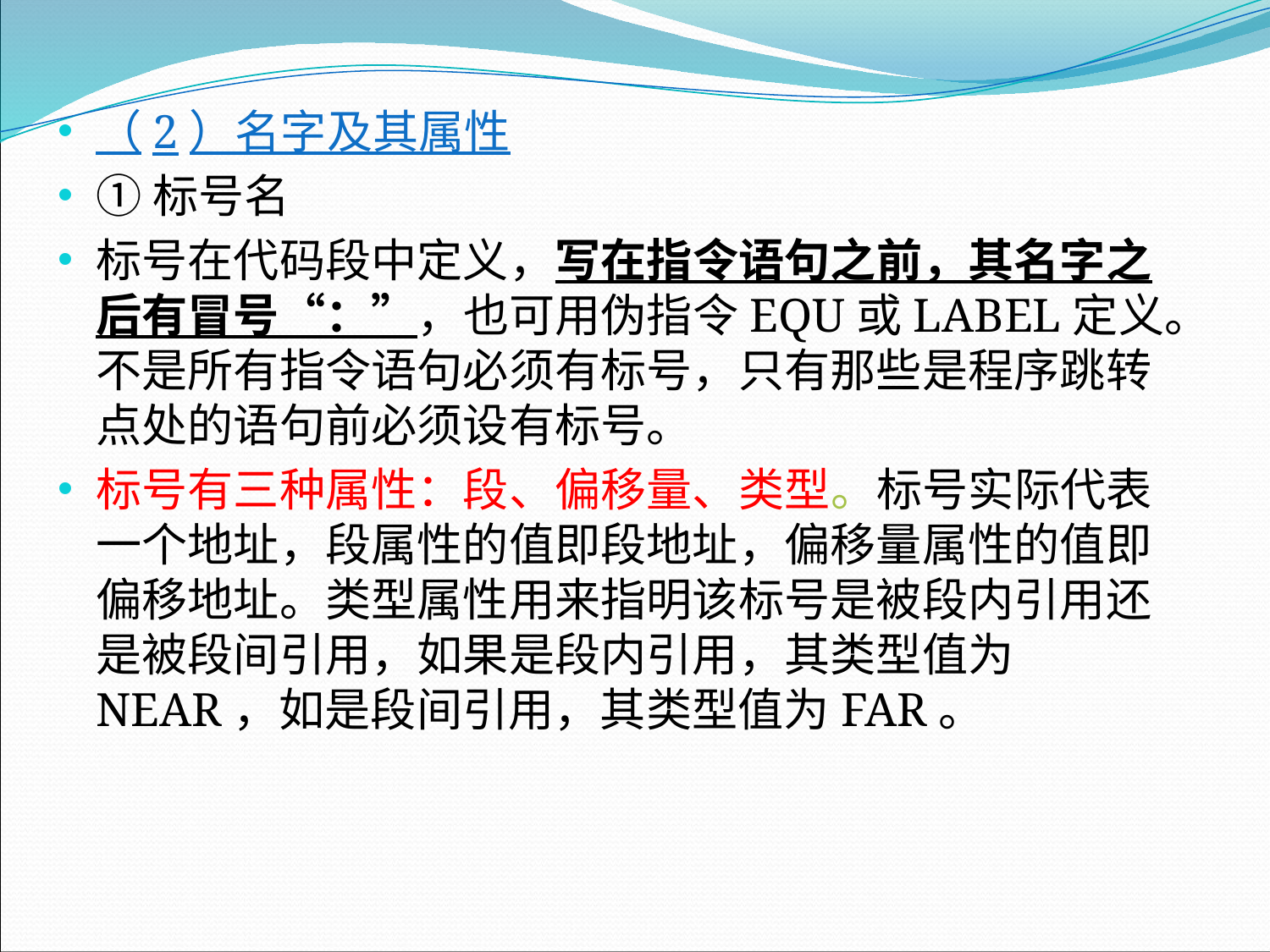

（2）名字及其属性
①标号名
标号在代码段中定义，写在指令语句之前，其名字之后有冒号“：”，也可用伪指令EQU或LABEL定义。不是所有指令语句必须有标号，只有那些是程序跳转点处的语句前必须设有标号。
标号有三种属性：段、偏移量、类型。标号实际代表一个地址，段属性的值即段地址，偏移量属性的值即偏移地址。类型属性用来指明该标号是被段内引用还是被段间引用，如果是段内引用，其类型值为NEAR，如是段间引用，其类型值为FAR。